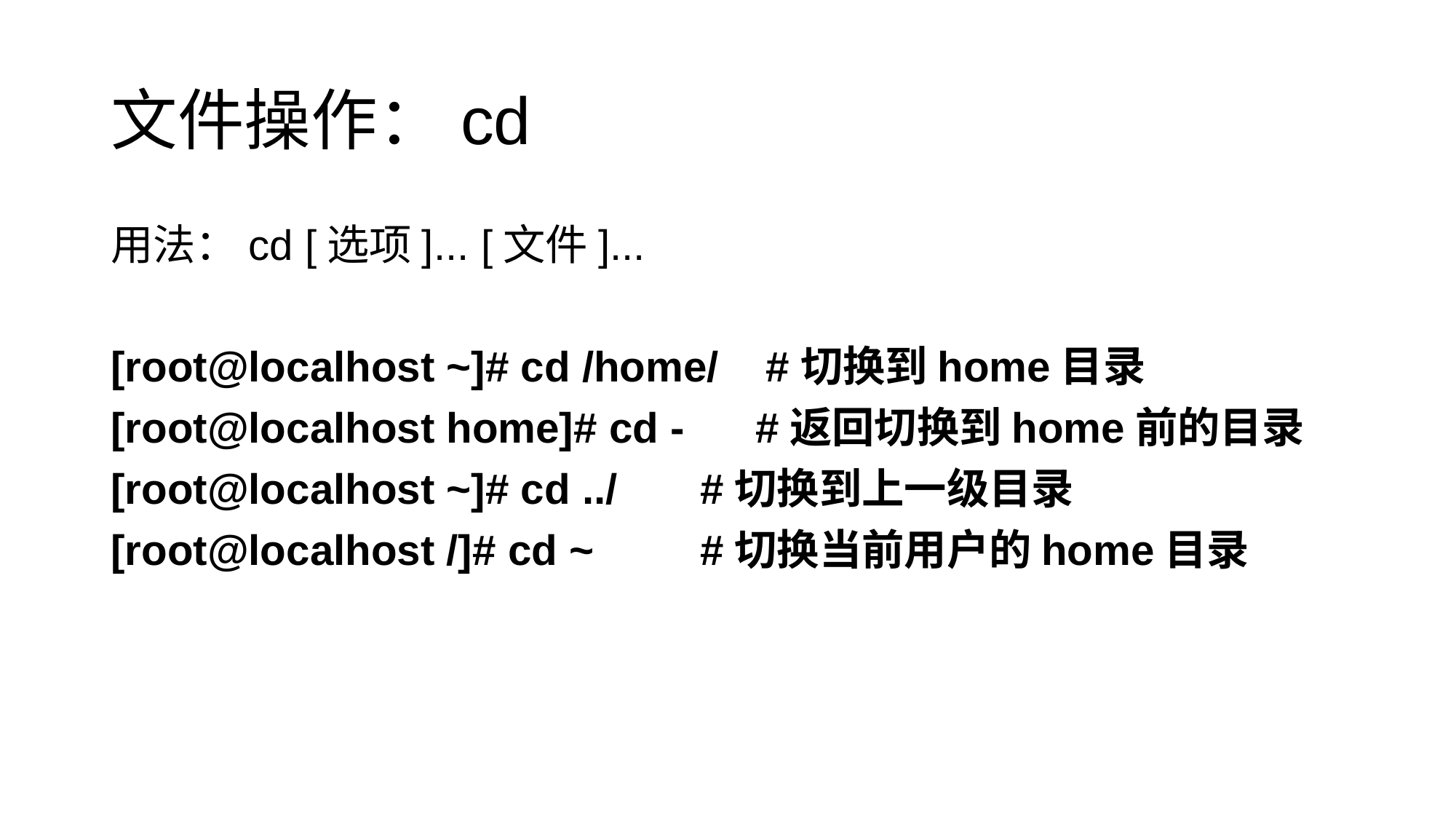

# 文件操作：cd
用法：cd [选项]... [文件]...

[root@localhost ~]# cd /home/    #切换到home目录
[root@localhost home]# cd -      #返回切换到home前的目录
[root@localhost ~]# cd ../       #切换到上一级目录
[root@localhost /]# cd ~         #切换当前用户的home目录